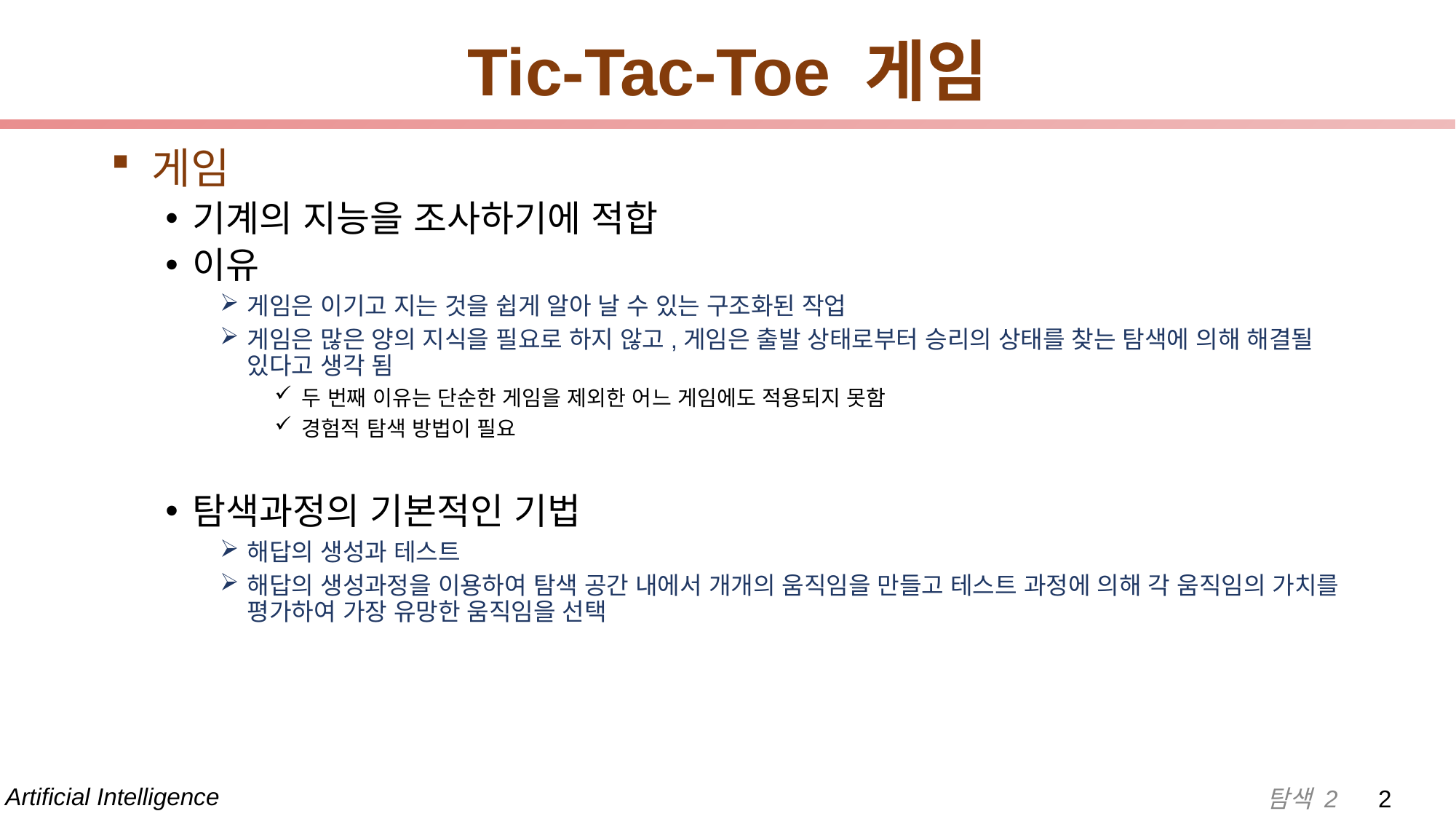

# Tic-Tac-Toe 게임
게임
기계의 지능을 조사하기에 적합
이유
게임은 이기고 지는 것을 쉽게 알아 날 수 있는 구조화된 작업
게임은 많은 양의 지식을 필요로 하지 않고,게임은 출발 상태로부터 승리의 상태를 찾는 탐색에 의해 해결될 있다고 생각 됨
두 번째 이유는 단순한 게임을 제외한 어느 게임에도 적용되지 못함
경험적 탐색 방법이 필요

탐색과정의 기본적인 기법
해답의 생성과 테스트
해답의 생성과정을 이용하여 탐색 공간 내에서 개개의 움직임을 만들고 테스트 과정에 의해 각 움직임의 가치를 평가하여 가장 유망한 움직임을 선택